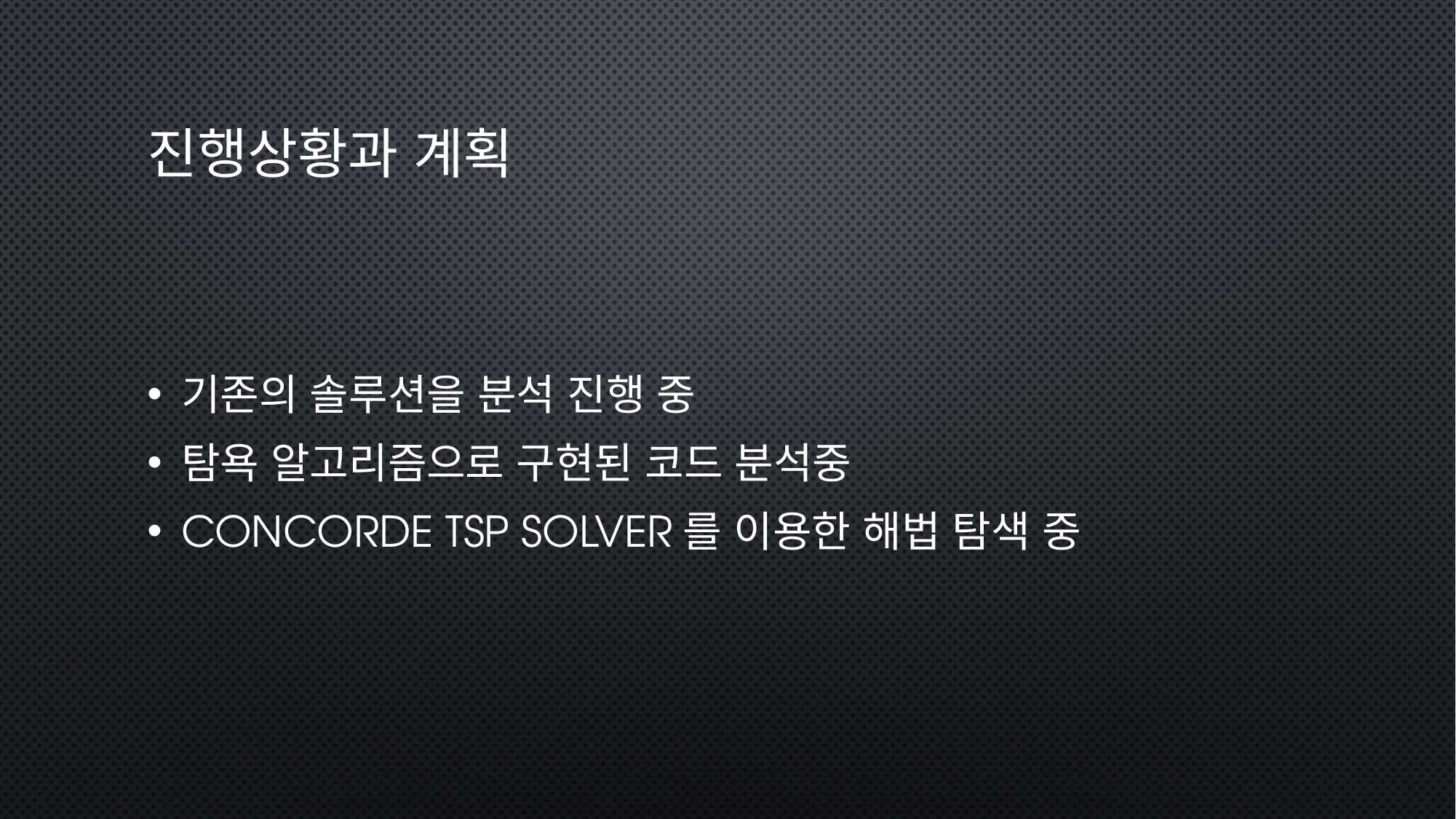

# 진행상황과 계획
기존의 솔루션을 분석 진행 중
탐욕 알고리즘으로 구현된 코드 분석중
Concorde TSP Solver를 이용한 해법 탐색 중